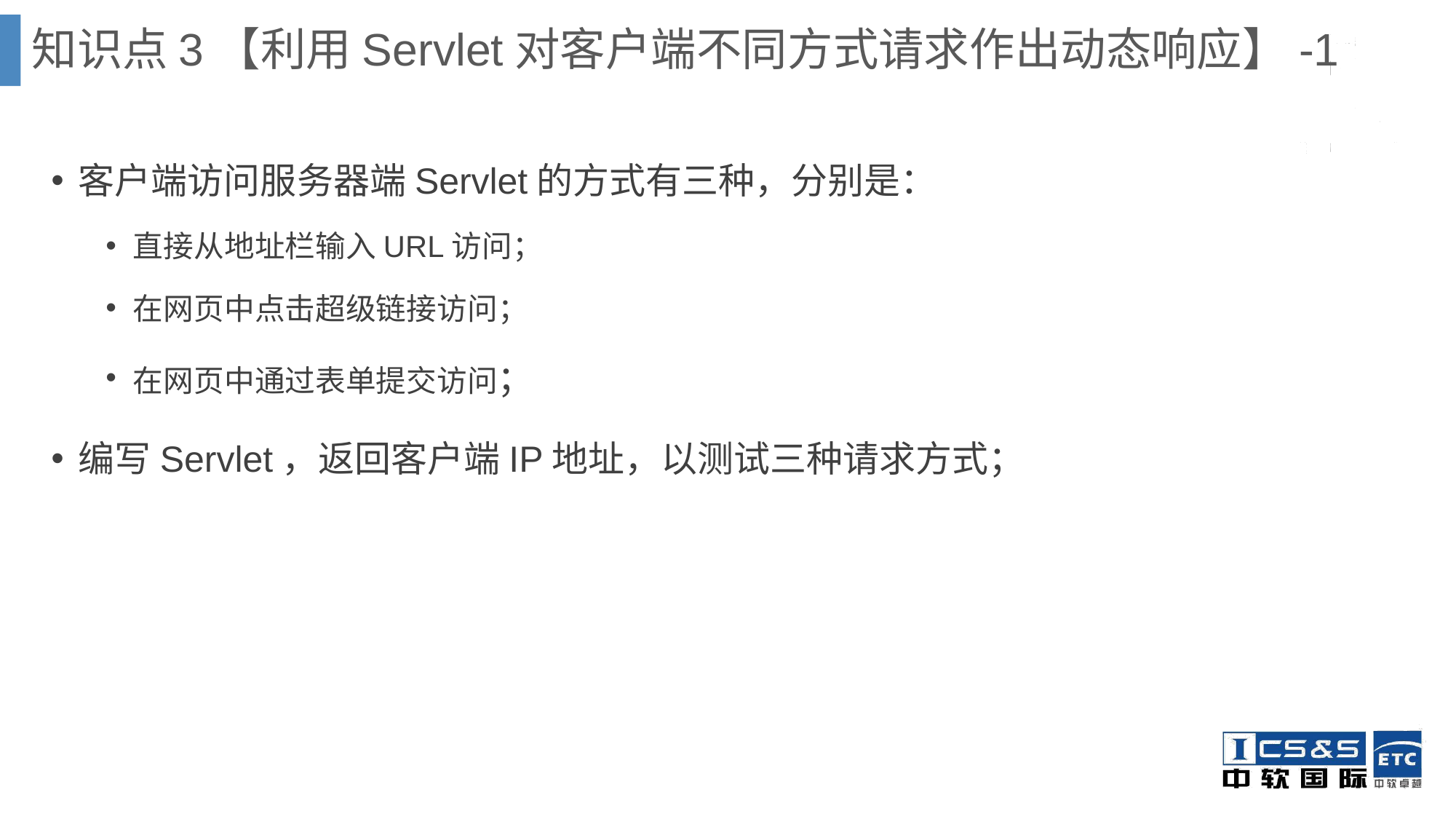

知识点3【利用Servlet对客户端不同方式请求作出动态响应】-1
客户端访问服务器端Servlet的方式有三种，分别是：
直接从地址栏输入URL访问；
在网页中点击超级链接访问；
在网页中通过表单提交访问；
编写Servlet，返回客户端IP地址，以测试三种请求方式；